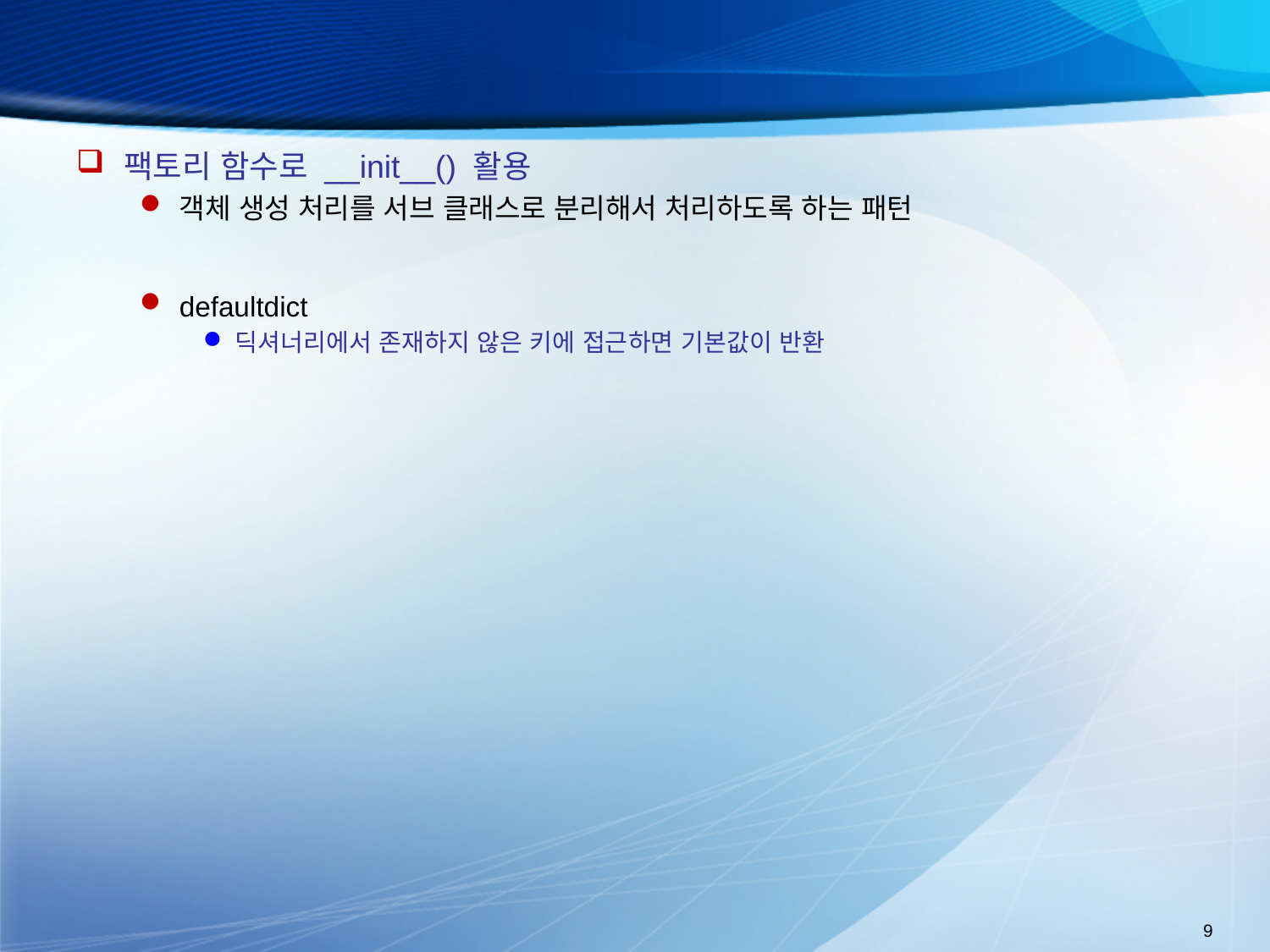

#
팩토리 함수로 __init__() 활용
객체 생성 처리를 서브 클래스로 분리해서 처리하도록 하는 패턴

defaultdict
딕셔너리에서 존재하지 않은 키에 접근하면 기본값이 반환